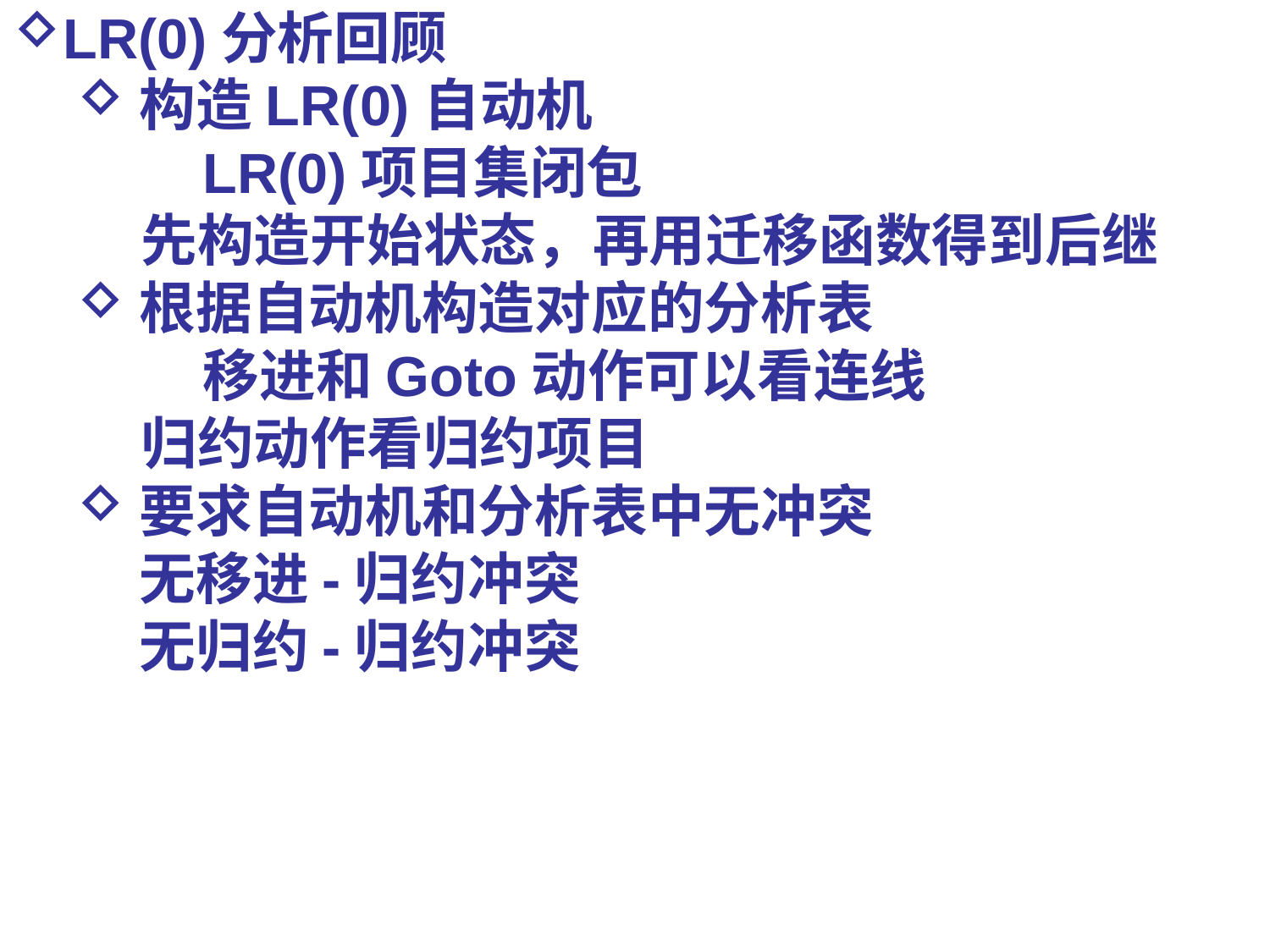

LR(0)分析回顾
构造LR(0)自动机
	LR(0)项目集闭包
    先构造开始状态，再用迁移函数得到后继
根据自动机构造对应的分析表
	移进和Goto动作可以看连线
    归约动作看归约项目
要求自动机和分析表中无冲突
无移进-归约冲突
无归约-归约冲突